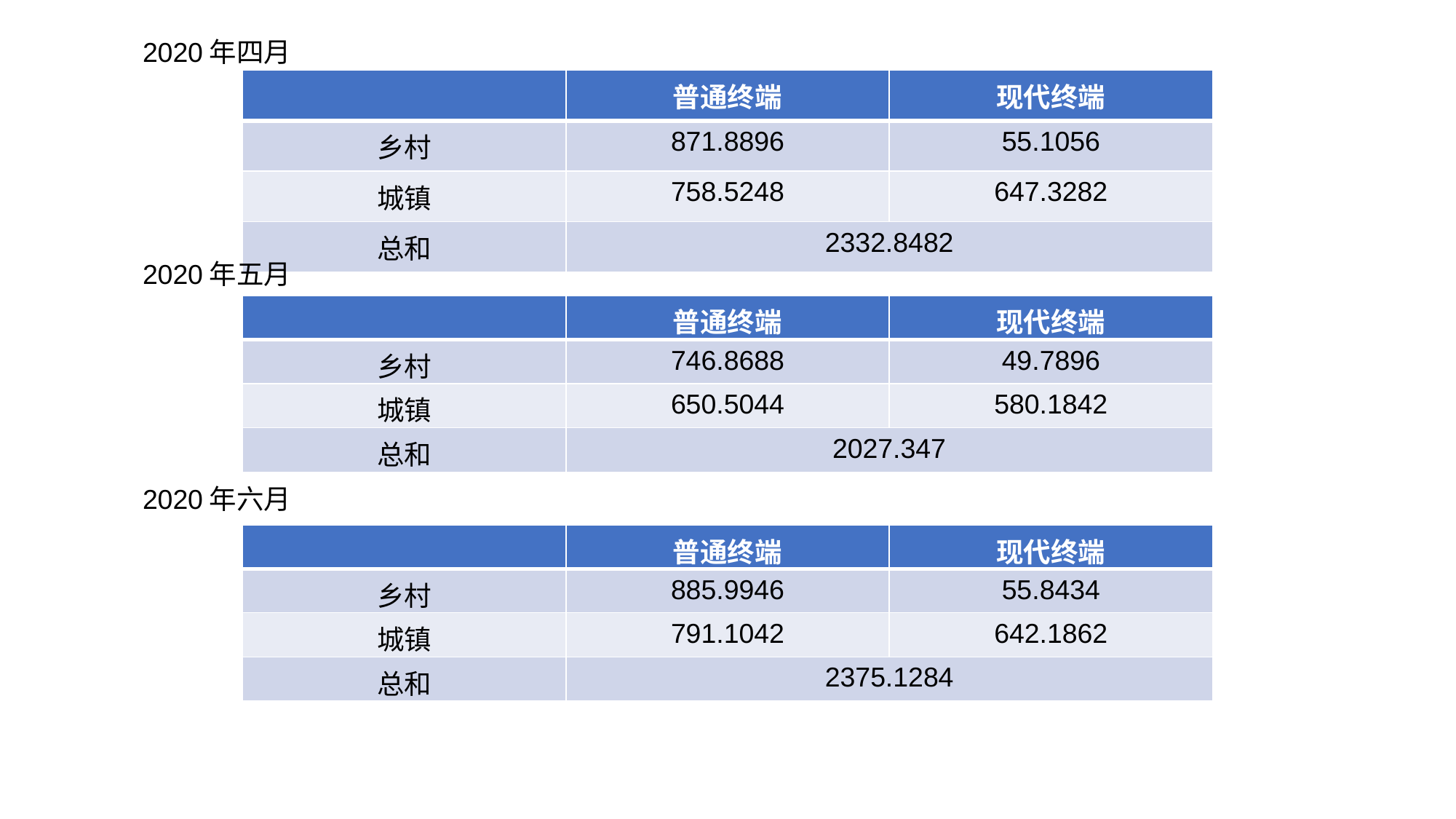

2020年四月
|  | 普通终端 | 现代终端 |
| --- | --- | --- |
| 乡村 | 871.8896 | 55.1056 |
| 城镇 | 758.5248 | 647.3282 |
| 总和 | 2332.8482 |  |
2020年五月
|  | 普通终端 | 现代终端 |
| --- | --- | --- |
| 乡村 | 746.8688 | 49.7896 |
| 城镇 | 650.5044 | 580.1842 |
| 总和 | 2027.347 |  |
2020年六月
|  | 普通终端 | 现代终端 |
| --- | --- | --- |
| 乡村 | 885.9946 | 55.8434 |
| 城镇 | 791.1042 | 642.1862 |
| 总和 | 2375.1284 |  |